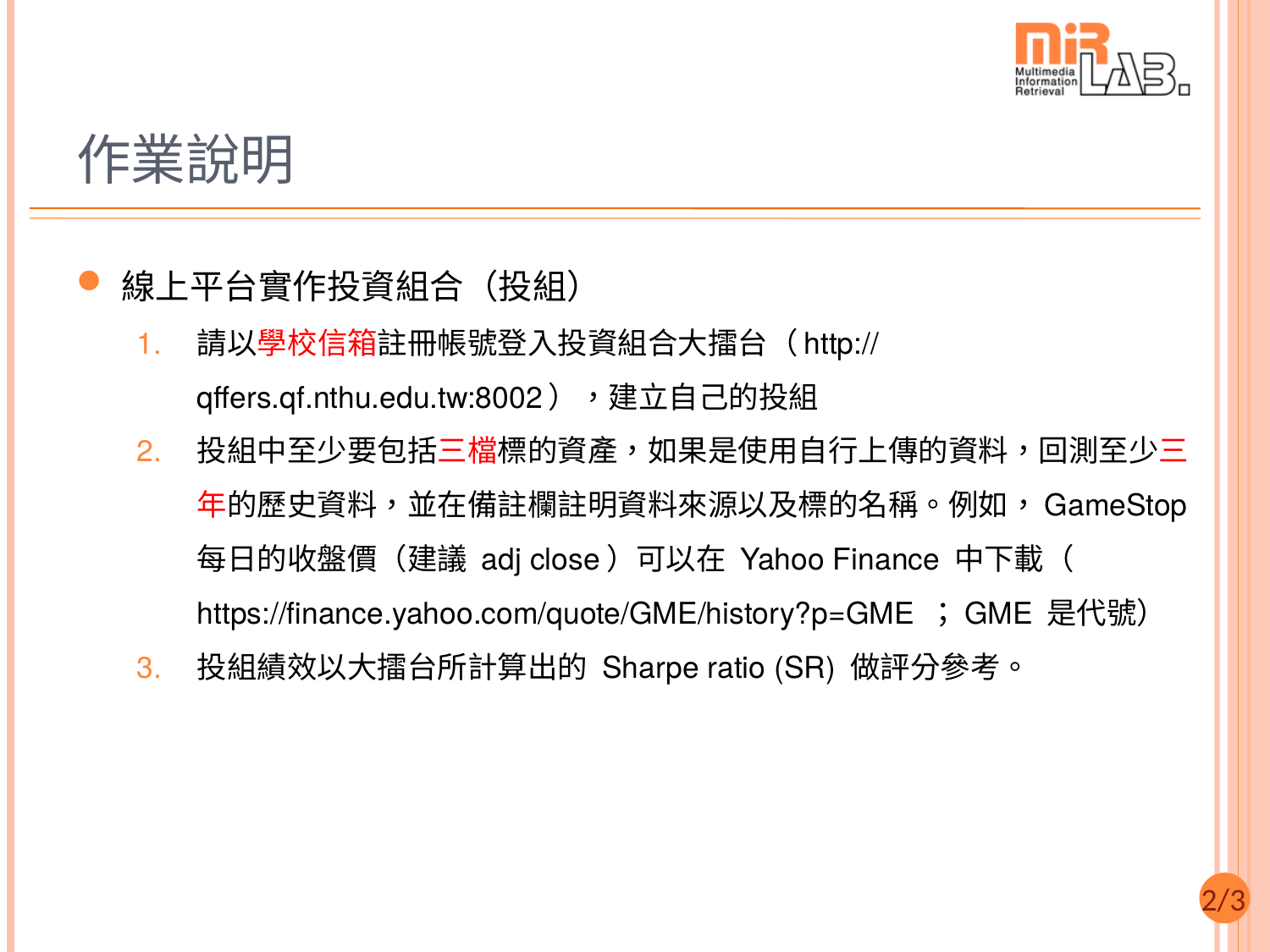

# 作業說明
線上平台實作投資組合（投組）
請以學校信箱註冊帳號登入投資組合大擂台（http://qffers.qf.nthu.edu.tw:8002），建立自己的投組
投組中至少要包括三檔標的資產，如果是使用自行上傳的資料，回測至少三年的歷史資料，並在備註欄註明資料來源以及標的名稱。例如，GameStop 每日的收盤價（建議 adj close）可以在 Yahoo Finance 中下載（ https://finance.yahoo.com/quote/GME/history?p=GME ；GME 是代號）
投組績效以大擂台所計算出的 Sharpe ratio (SR) 做評分參考。